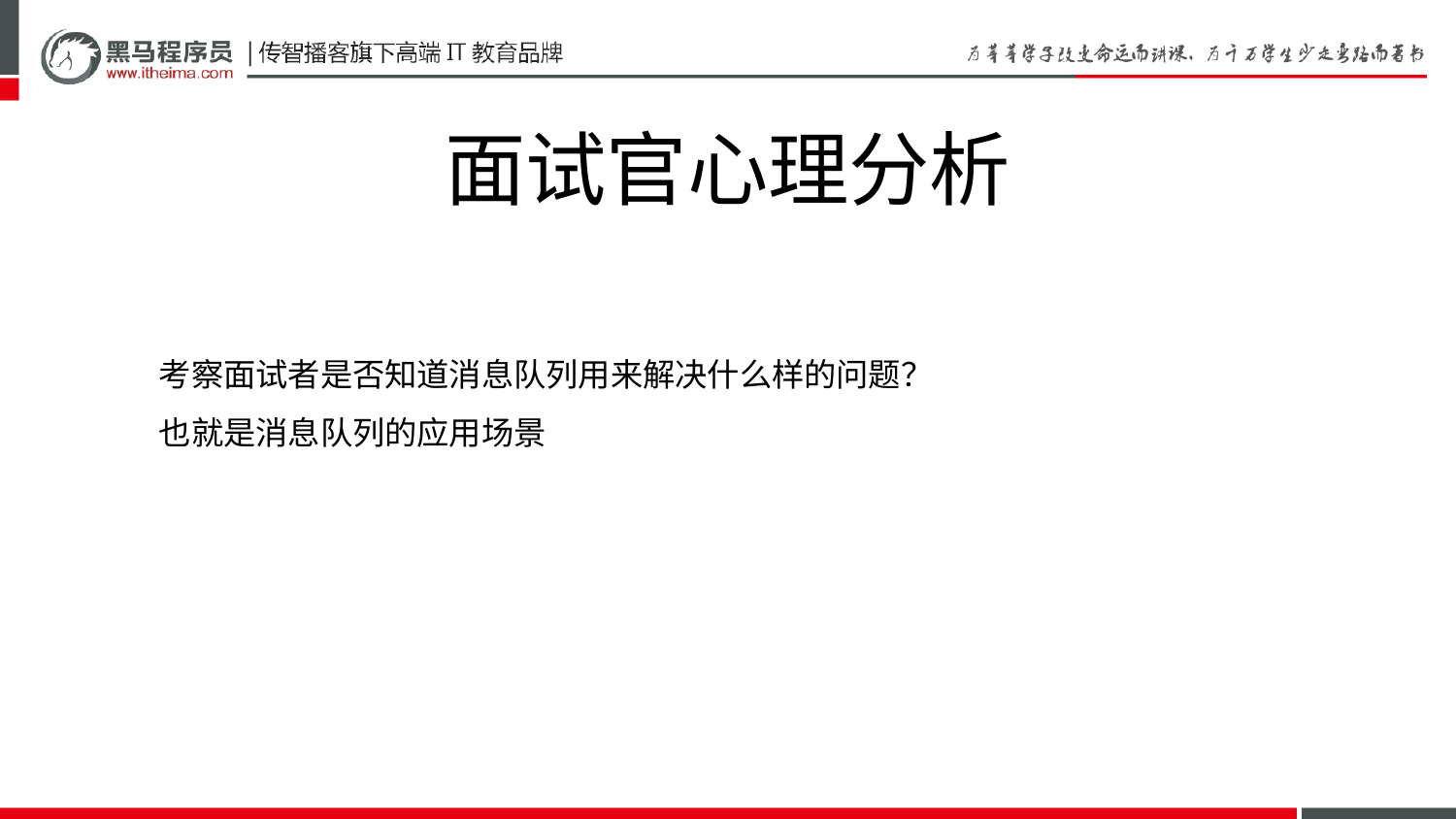

# 面试官心理分析

考察面试者是否知道消息队列用来解决什么样的问题？
也就是消息队列的应用场景